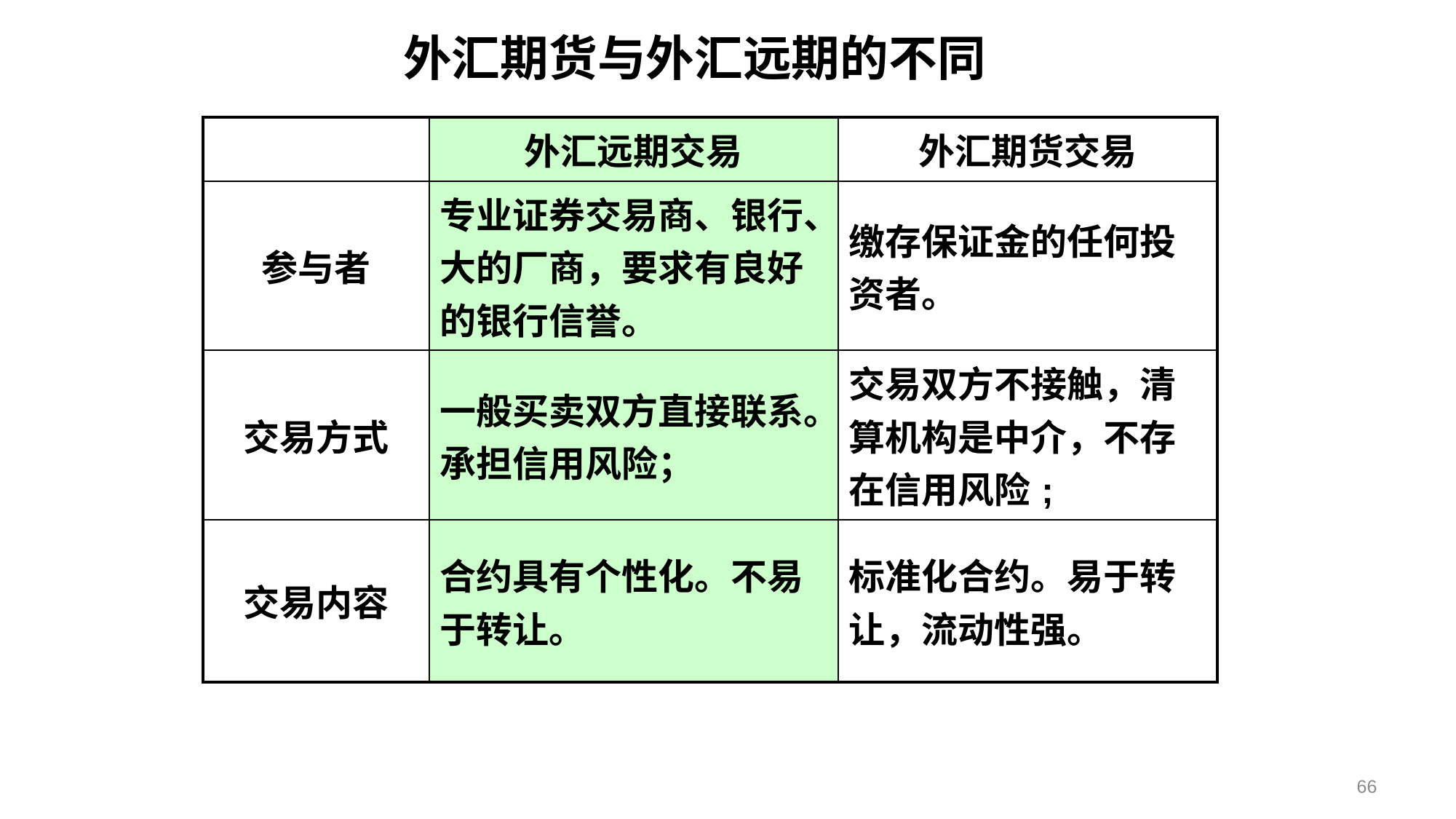

外汇期货与外汇远期的不同
|  | 外汇远期交易 | 外汇期货交易 |
| --- | --- | --- |
| 参与者 | 专业证券交易商、银行、大的厂商，要求有良好的银行信誉。 | 缴存保证金的任何投资者。 |
| 交易方式 | 一般买卖双方直接联系。承担信用风险； | 交易双方不接触，清算机构是中介，不存在信用风险; |
| 交易内容 | 合约具有个性化。不易于转让。 | 标准化合约。易于转让，流动性强。 |
66